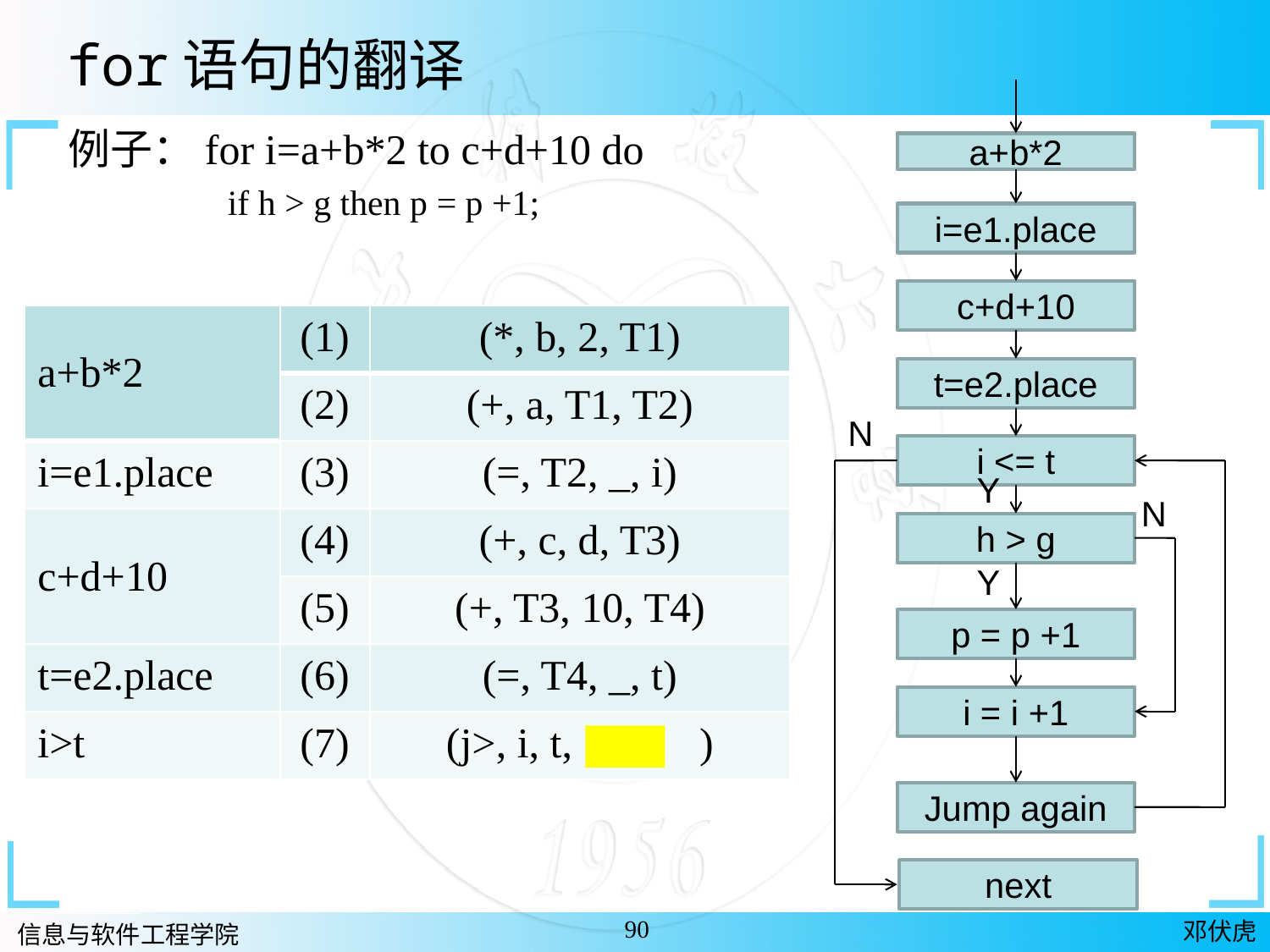

for语句的翻译
例子：for i=a+b*2 to c+d+10 do
                  if h > g then p = p +1;

a+b*2
i=e1.place
c+d+10
| a+b\*2 | (1) | (\*, b, 2, T1) |
| --- | --- | --- |
|  | (2) | (+, a, T1, T2) |
| i=e1.place | (3) | (=, T2, \_, i) |
| c+d+10 | (4) | (+, c, d, T3) |
|  | (5) | (+, T3, 10, T4) |
| t=e2.place | (6) | (=, T4, \_, t) |
| i>t | (7) | (j>, i, t, ) |
t=e2.place
N
i <= t
Y
N
h > g
Y
p = p +1
i = i +1

Jump again
next
90
邓伏虎
信息与软件工程学院